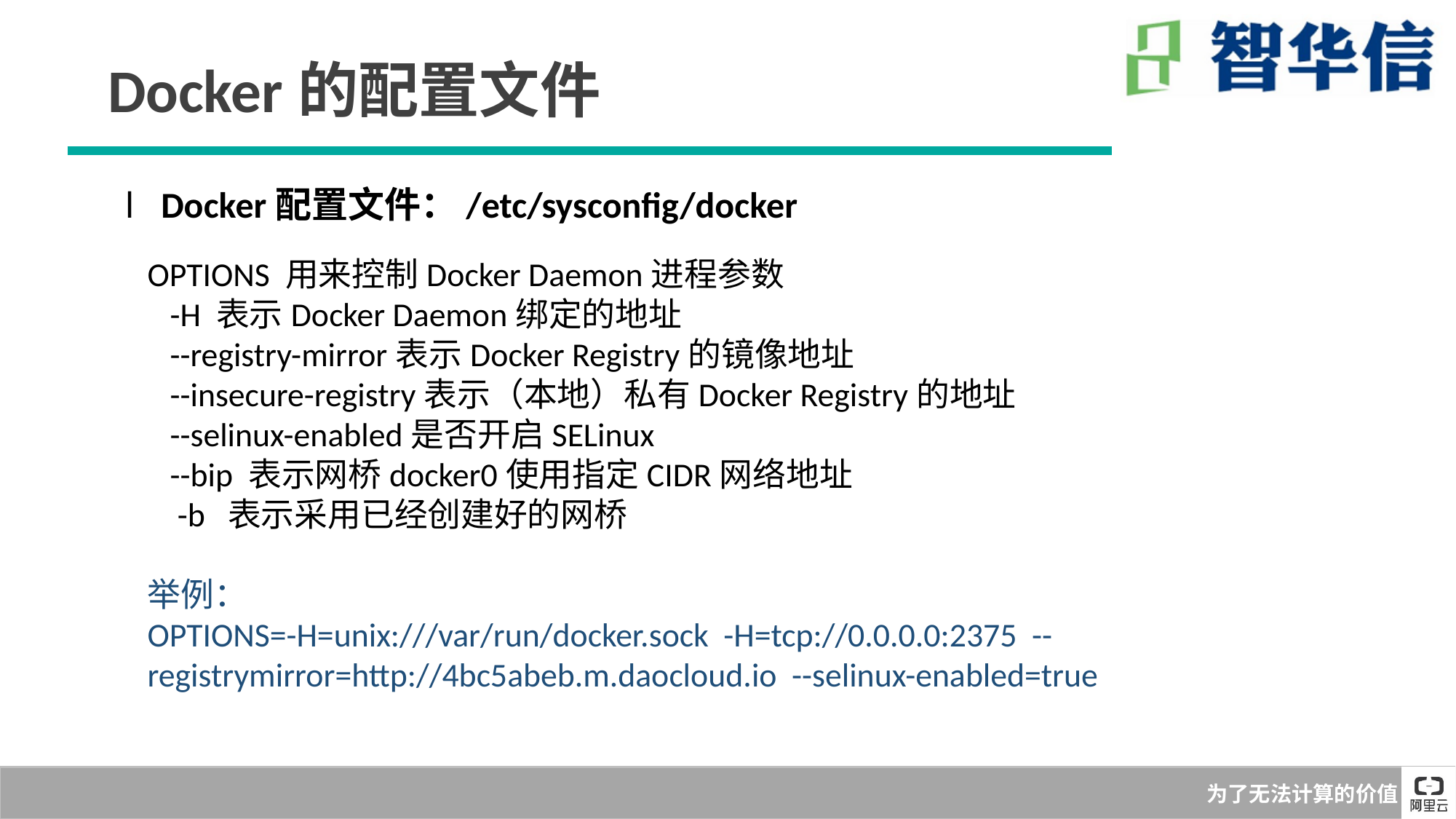

Docker的配置文件
l   Docker配置文件：/etc/sysconfig/docker
OPTIONS 用来控制Docker Daemon进程参数
   -H 表示Docker Daemon绑定的地址
   --registry-mirror表示Docker Registry的镜像地址
   --insecure-registry表示（本地）私有Docker Registry的地址
   --selinux-enabled是否开启SELinux
   --bip 表示网桥docker0使用指定CIDR网络地址
    -b  表示采用已经创建好的网桥

举例：
OPTIONS=-H=unix:///var/run/docker.sock  -H=tcp://0.0.0.0:2375  --registrymirror=http://4bc5abeb.m.daocloud.io  --selinux-enabled=true